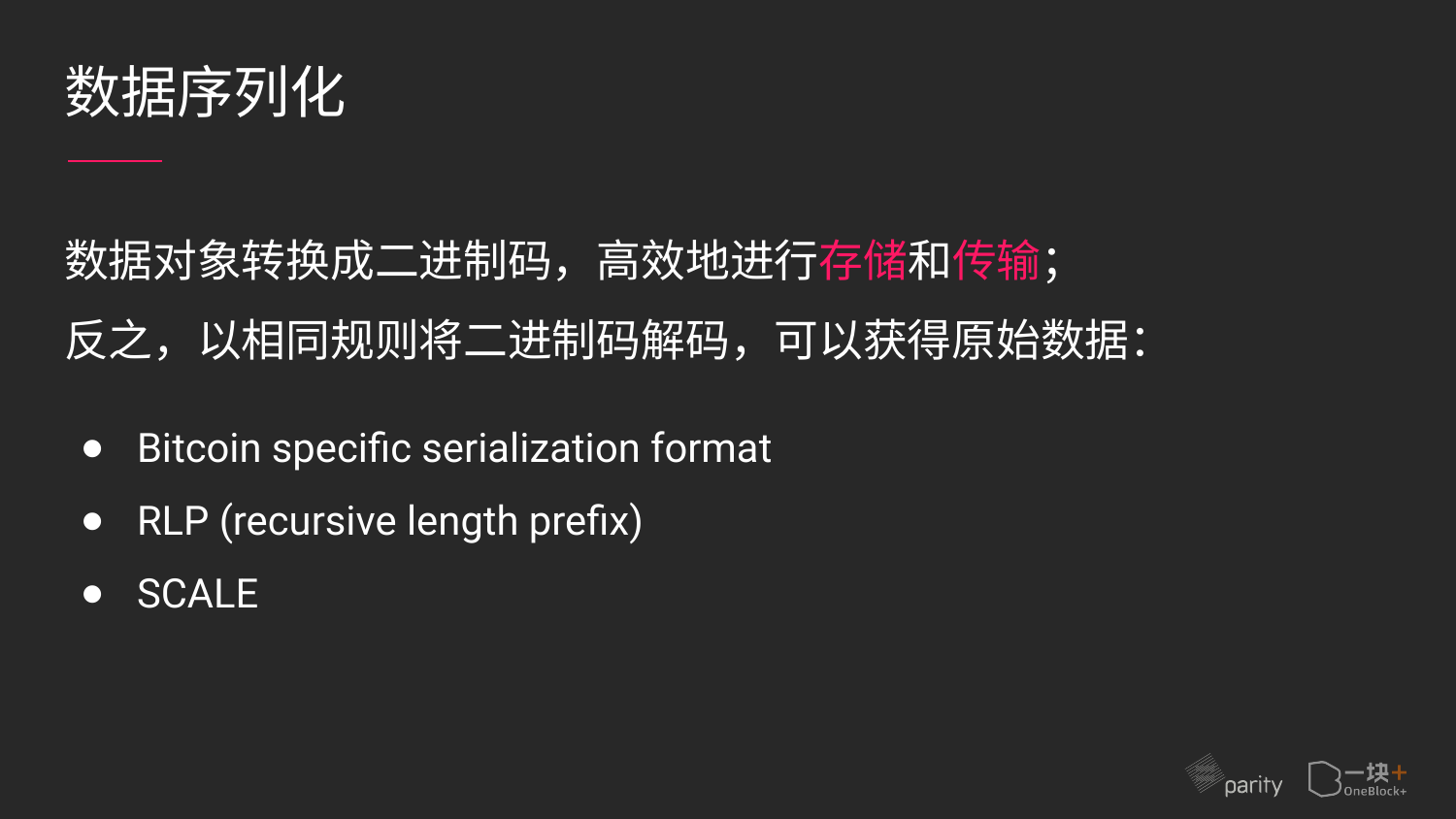

# 数据序列化
数据对象转换成二进制码，高效地进行存储和传输；
反之，以相同规则将二进制码解码，可以获得原始数据：
Bitcoin specific serialization format
RLP (recursive length prefix)
SCALE